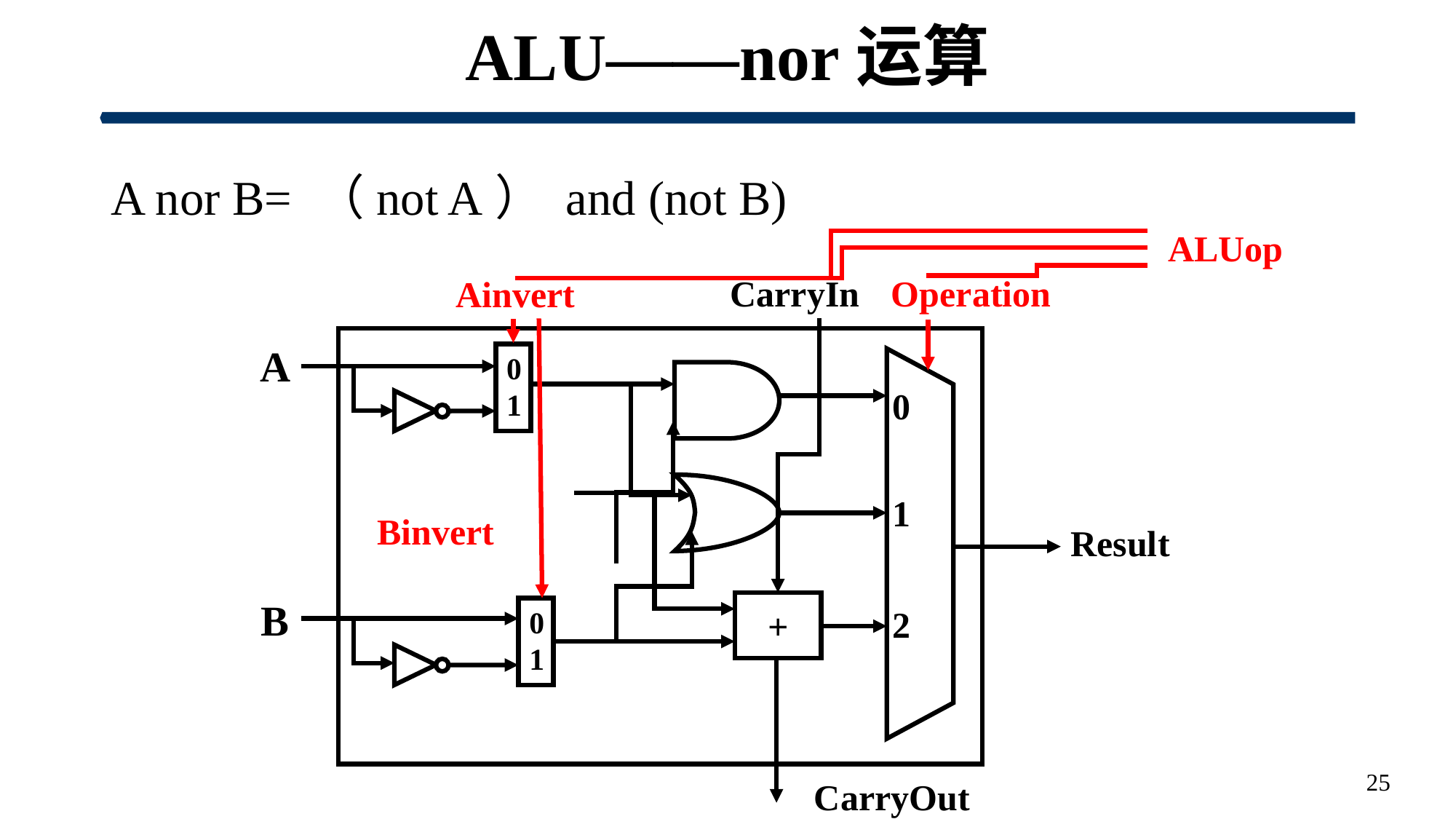

# ALU——nor运算
A nor B= （not A） and (not B)
ALUop
Operation
CarryIn
Ainvert

0
1
0

2

+
0
1

A
1
Binvert
Result
B
25
CarryOut